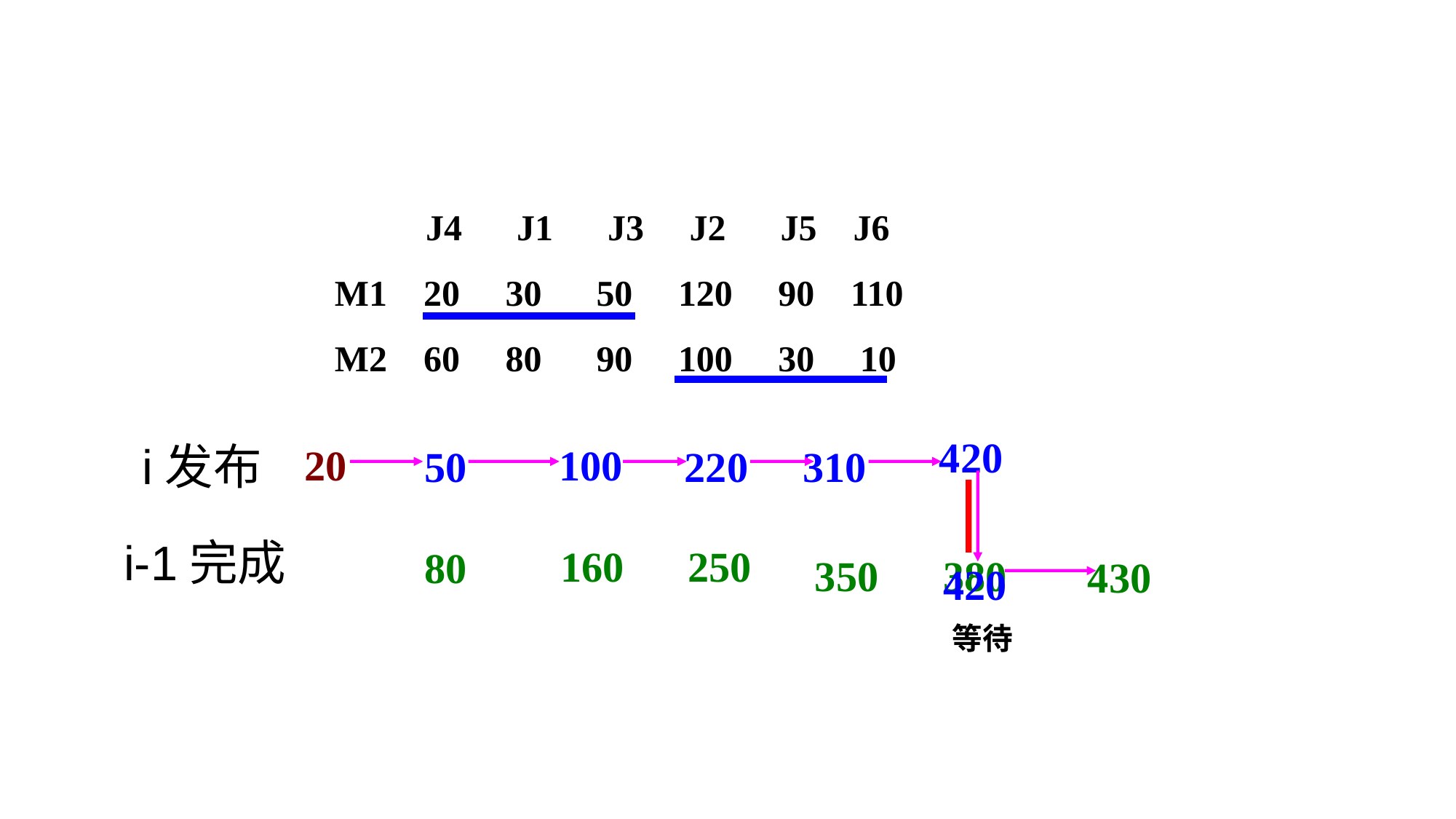

J4      J1      J3     J2      J5    J6
M1    20     30      50     120     90    110
M2    60     80      90     100     30     10
420
i发布
20
100
50
220
310

i-1完成
160
250
80
350
380
430
420
等待